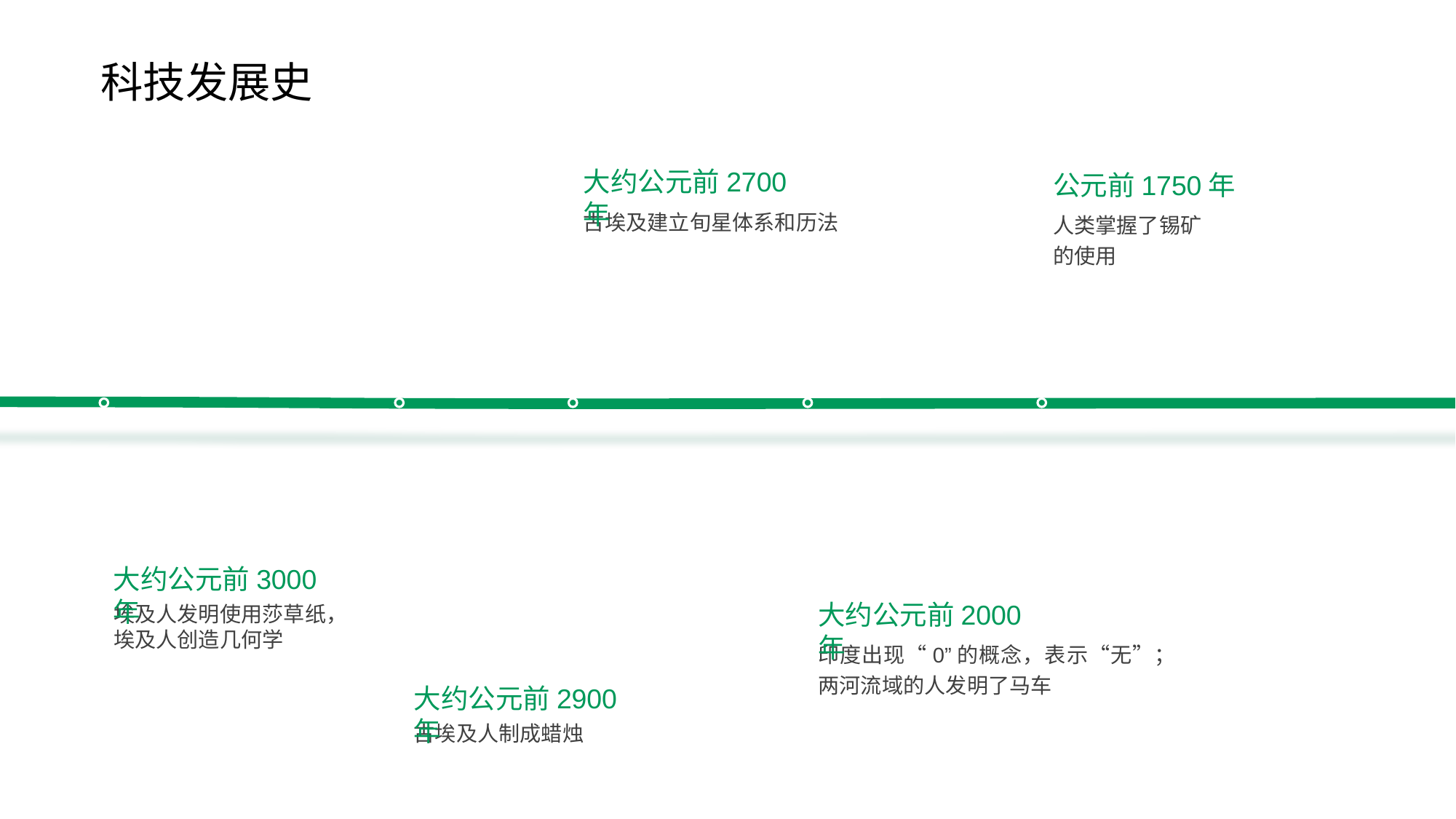

科技发展史
大约公元前2700年
公元前1750年
古埃及建立旬星体系和历法
人类掌握了锡矿的使用

大约公元前3000年
大约公元前2000年
埃及人发明使用莎草纸，埃及人创造几何学
印度出现“0”的概念，表示“无”；两河流域的人发明了马车
大约公元前2900年
古埃及人制成蜡烛